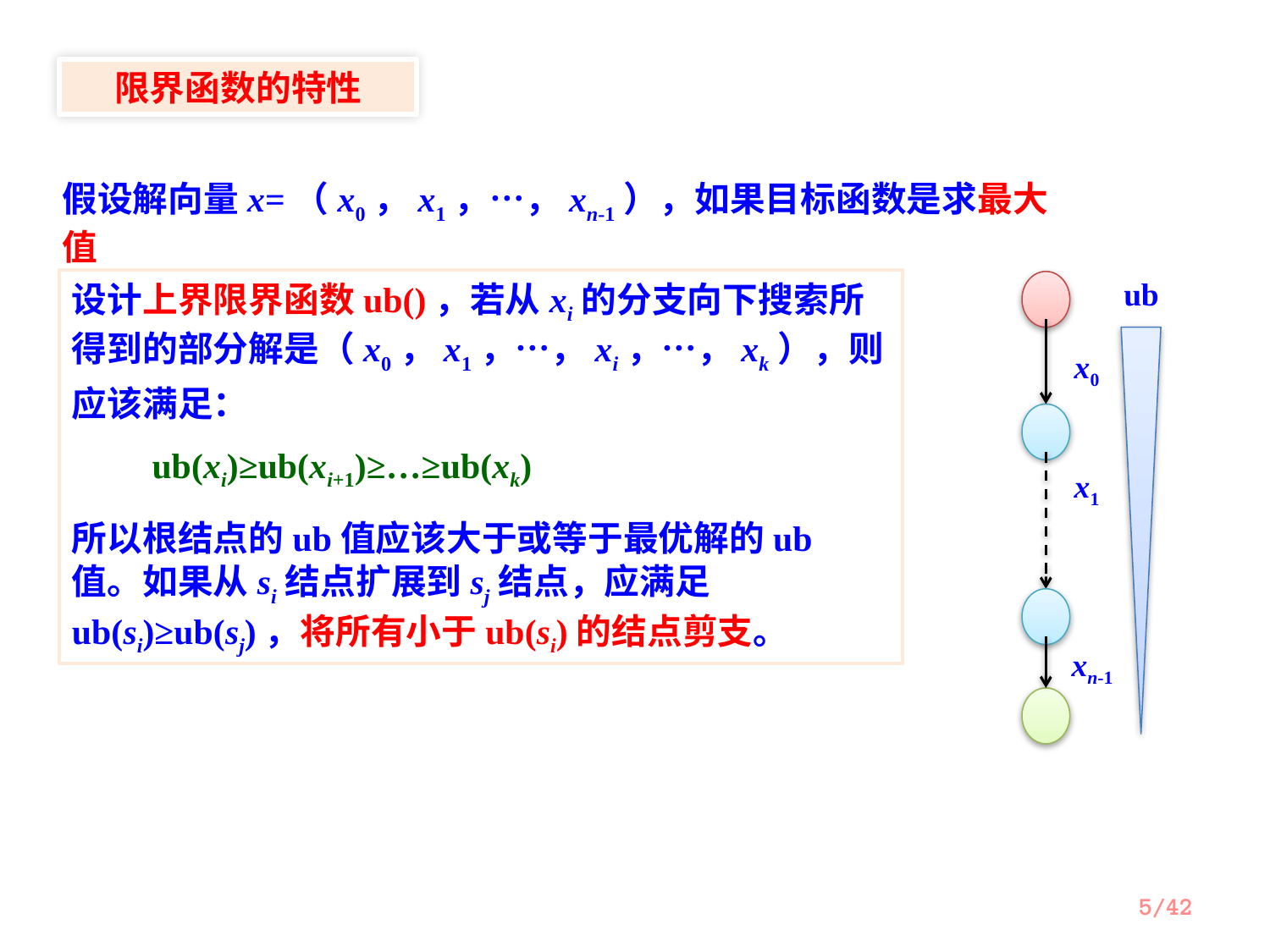

限界函数的特性
假设解向量x=（x0，x1，…，xn-1），如果目标函数是求最大值
ub
设计上界限界函数ub()，若从xi的分支向下搜索所得到的部分解是（x0，x1，…，xi，…，xk），则应该满足：
         ub(xi)≥ub(xi+1)≥…≥ub(xk)
所以根结点的ub值应该大于或等于最优解的ub值。如果从si结点扩展到sj结点，应满足ub(si)≥ub(sj)，将所有小于ub(si)的结点剪支。

x0

x1

xn-1

5/42